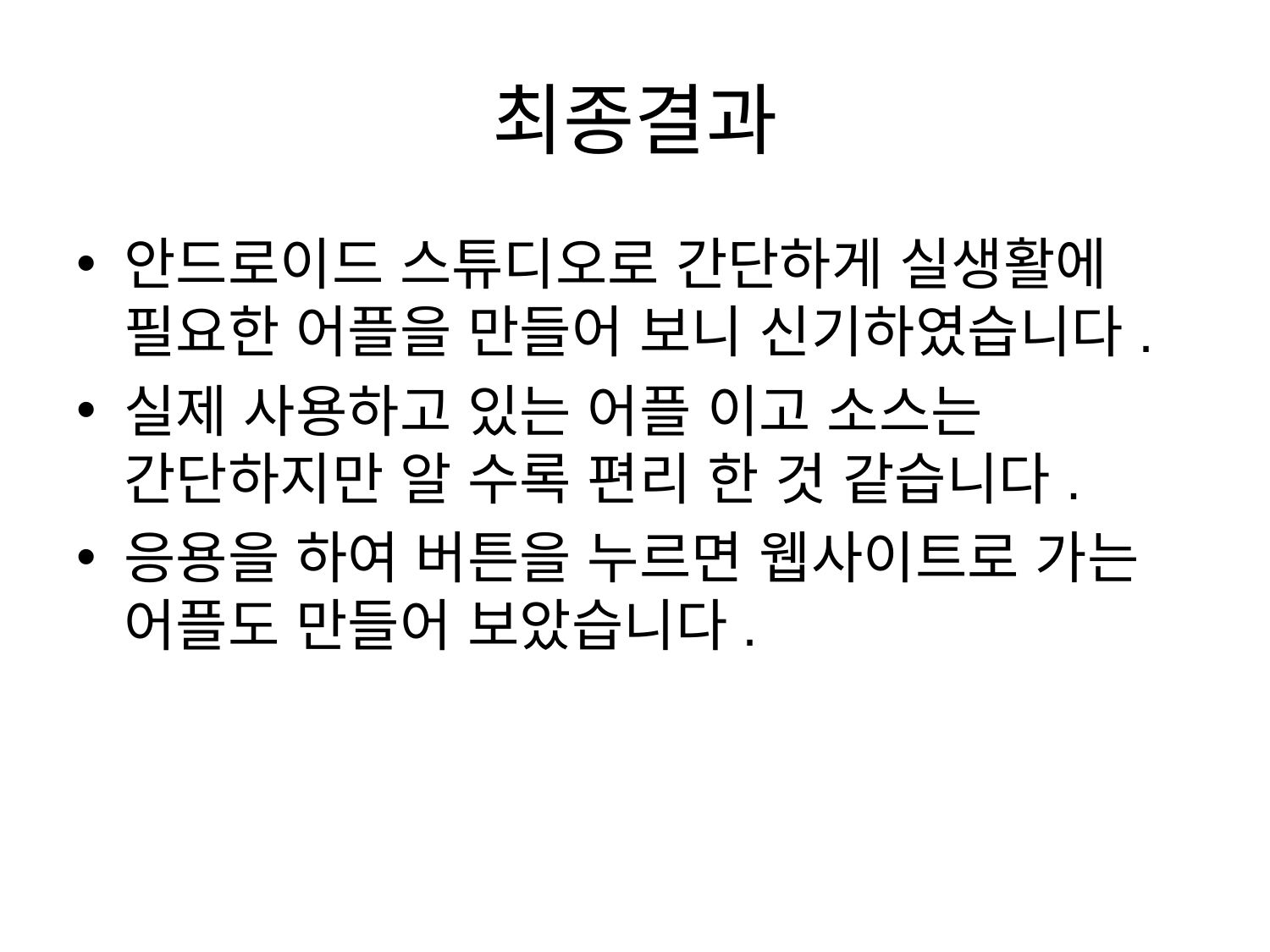

# 최종결과
안드로이드 스튜디오로 간단하게 실생활에 필요한 어플을 만들어 보니 신기하였습니다.
실제 사용하고 있는 어플 이고 소스는 간단하지만 알 수록 편리 한 것 같습니다.
응용을 하여 버튼을 누르면 웹사이트로 가는 어플도 만들어 보았습니다.